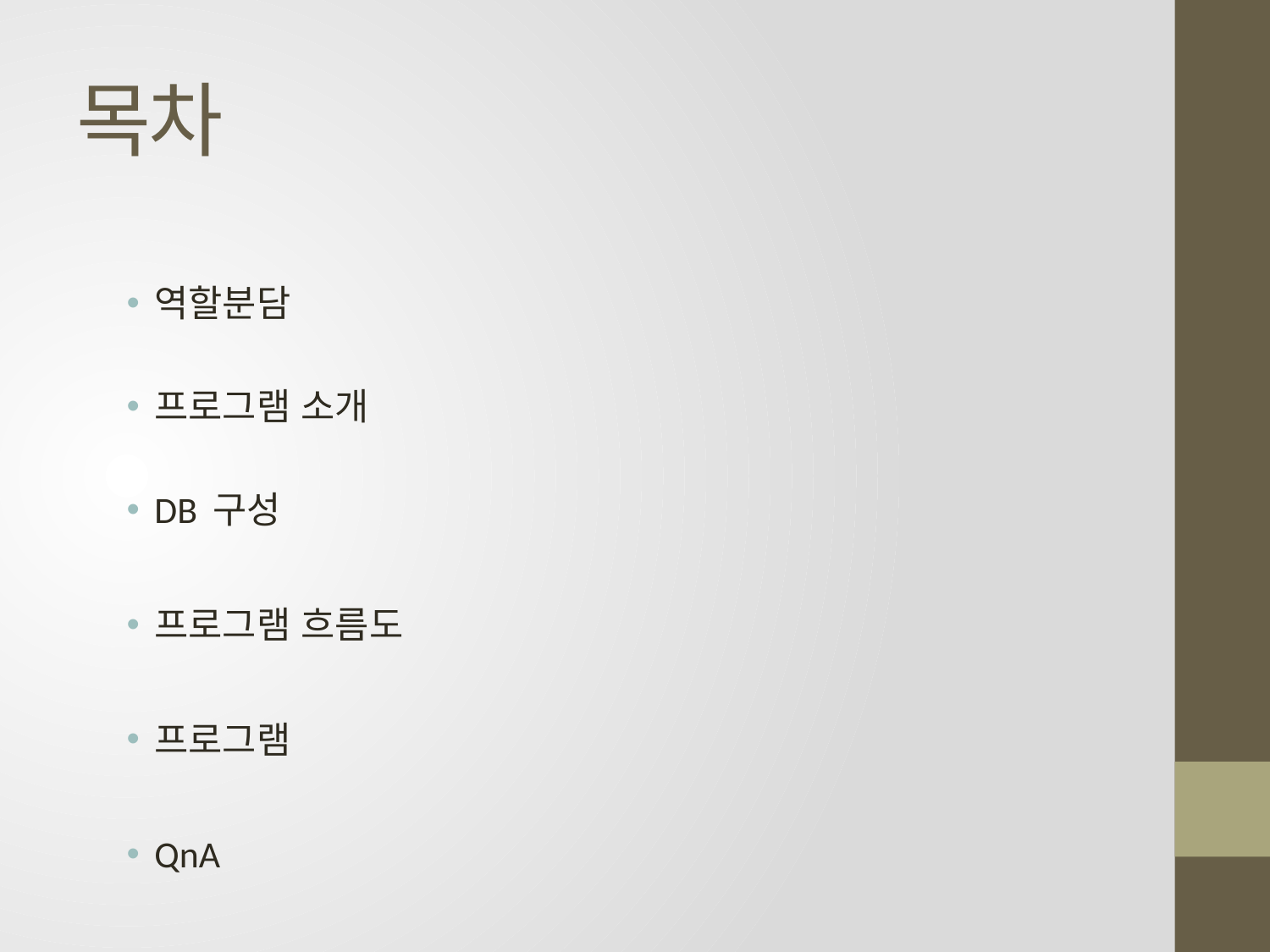

# 목차

역할분담

프로그램 소개

DB 구성

프로그램 흐름도

프로그램

QnA